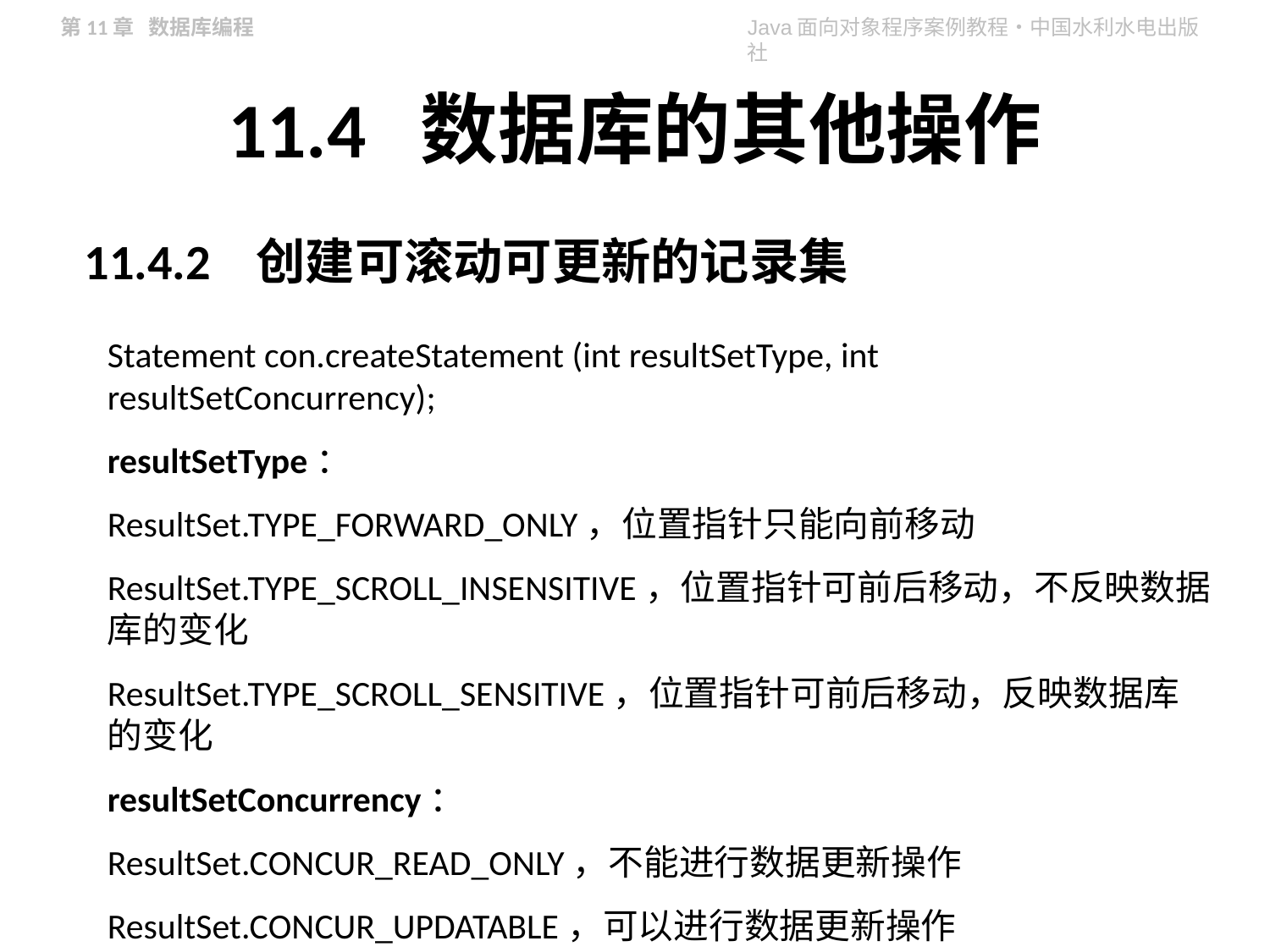

# 11.4  数据库的其他操作
11.4.2   创建可滚动可更新的记录集
Statement con.createStatement (int resultSetType, int resultSetConcurrency);
resultSetType：
ResultSet.TYPE_FORWARD_ONLY，位置指针只能向前移动
ResultSet.TYPE_SCROLL_INSENSITIVE，位置指针可前后移动，不反映数据库的变化
ResultSet.TYPE_SCROLL_SENSITIVE，位置指针可前后移动，反映数据库的变化
resultSetConcurrency：
ResultSet.CONCUR_READ_ONLY，不能进行数据更新操作
ResultSet.CONCUR_UPDATABLE，可以进行数据更新操作